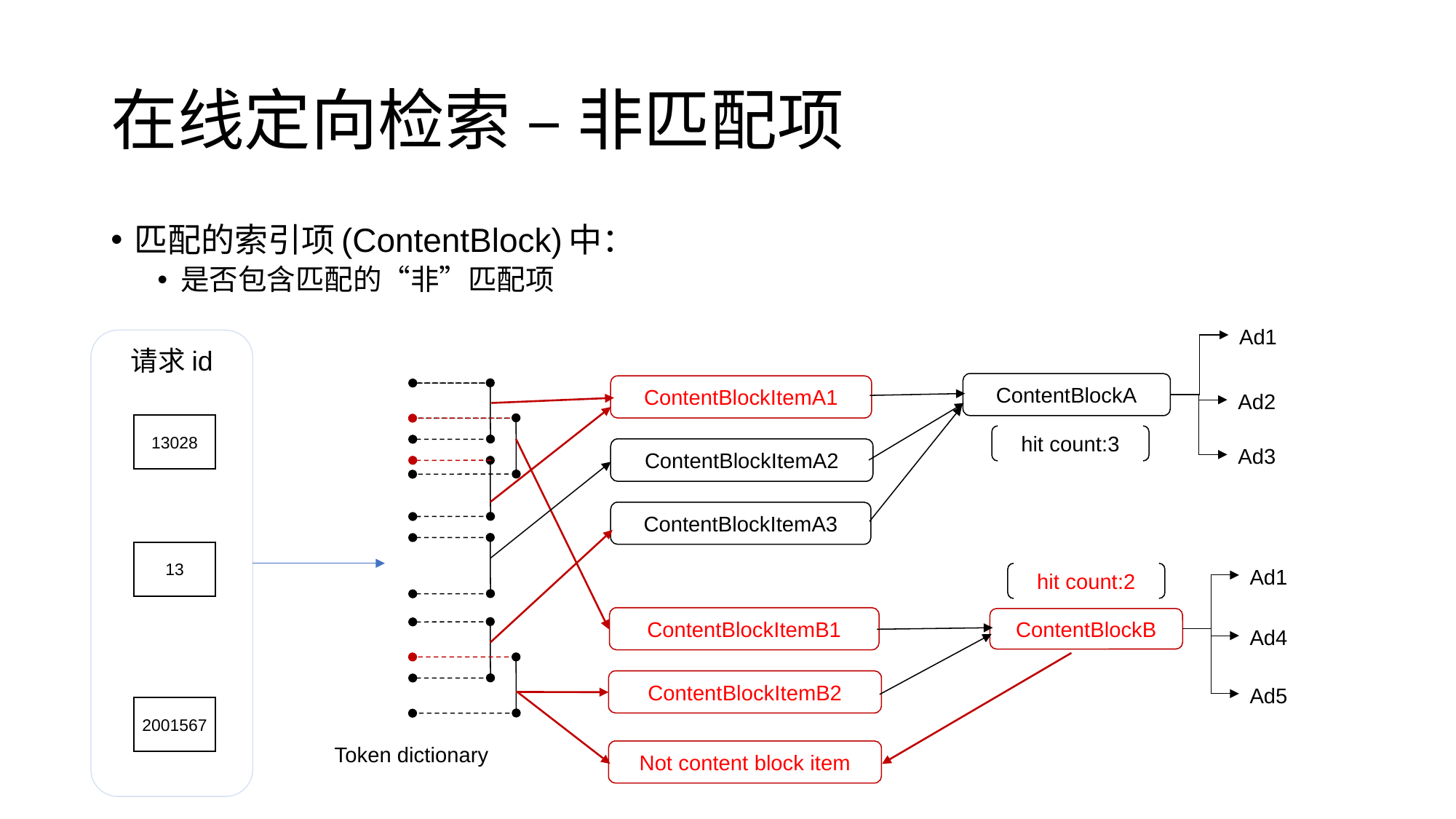

# 在线定向检索 – 非匹配项
匹配的索引项(ContentBlock)中：
是否包含匹配的“非”匹配项
Ad1
请求id
13028
13
2001567
ContentBlockA
ContentBlockItemA1
Ad2

hit count:3
Ad3
ContentBlockItemA2

ContentBlockItemA3

Ad1
hit count:2

ContentBlockItemB1
ContentBlockB
Ad4

ContentBlockItemB2
Ad5

Token dictionary
Not content block item